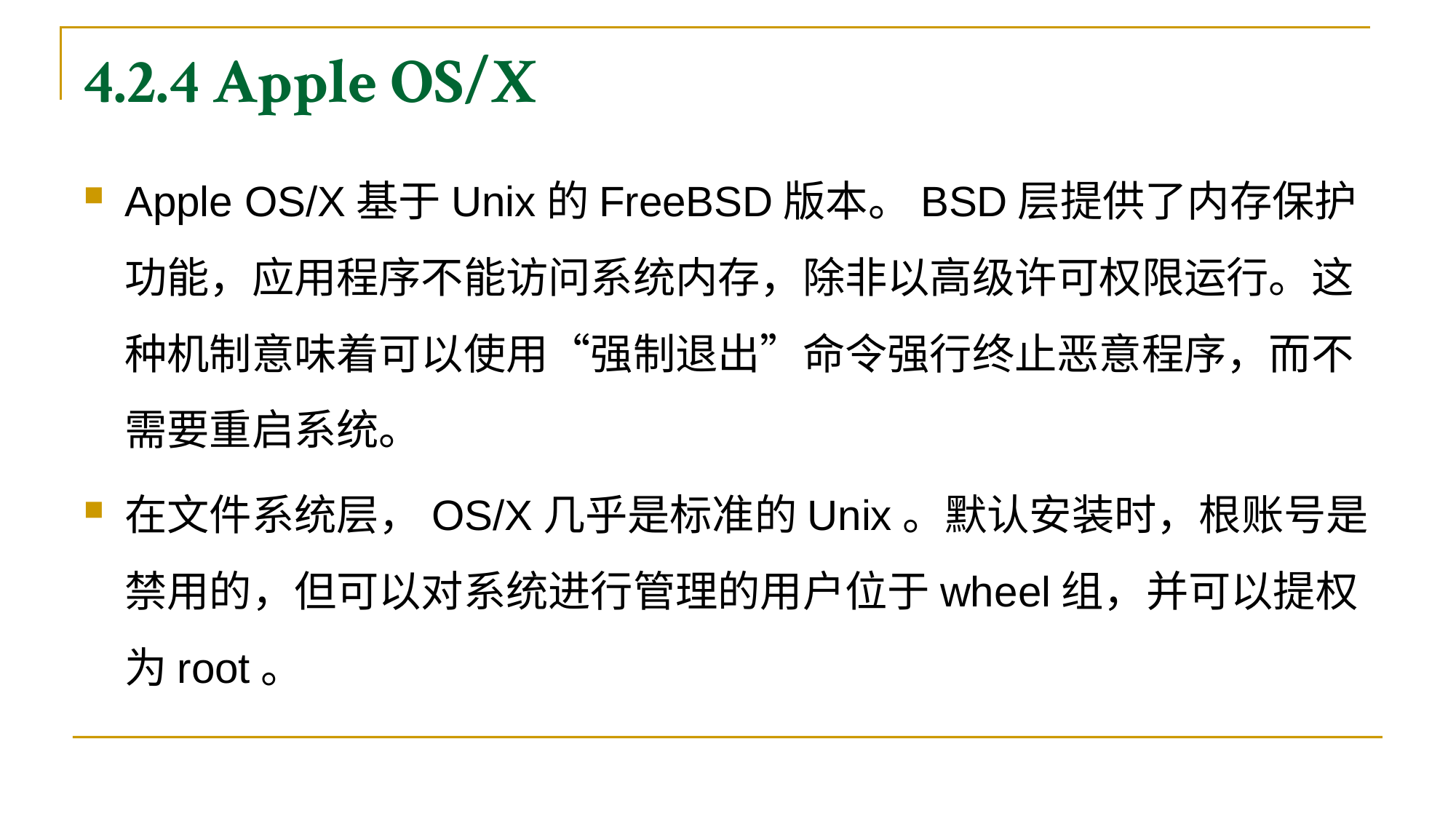

# 4.2.4 Apple OS/X
Apple OS/X基于Unix的FreeBSD版本。BSD层提供了内存保护功能，应用程序不能访问系统内存，除非以高级许可权限运行。这种机制意味着可以使用“强制退出”命令强行终止恶意程序，而不需要重启系统。
在文件系统层，OS/X几乎是标准的Unix。默认安装时，根账号是禁用的，但可以对系统进行管理的用户位于wheel组，并可以提权为root。